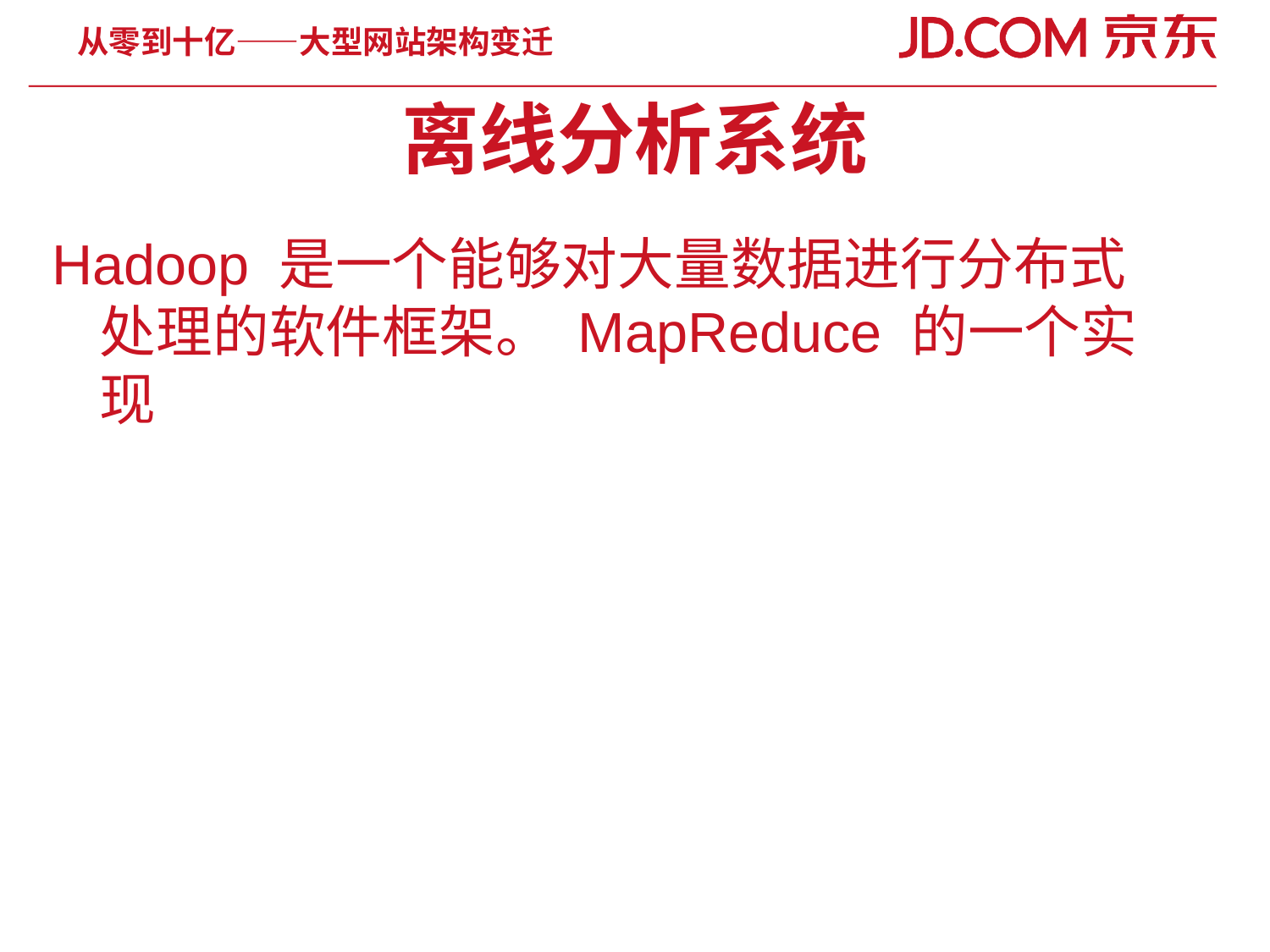

# 离线分析系统
Hadoop 是一个能够对大量数据进行分布式处理的软件框架。 MapReduce 的一个实现